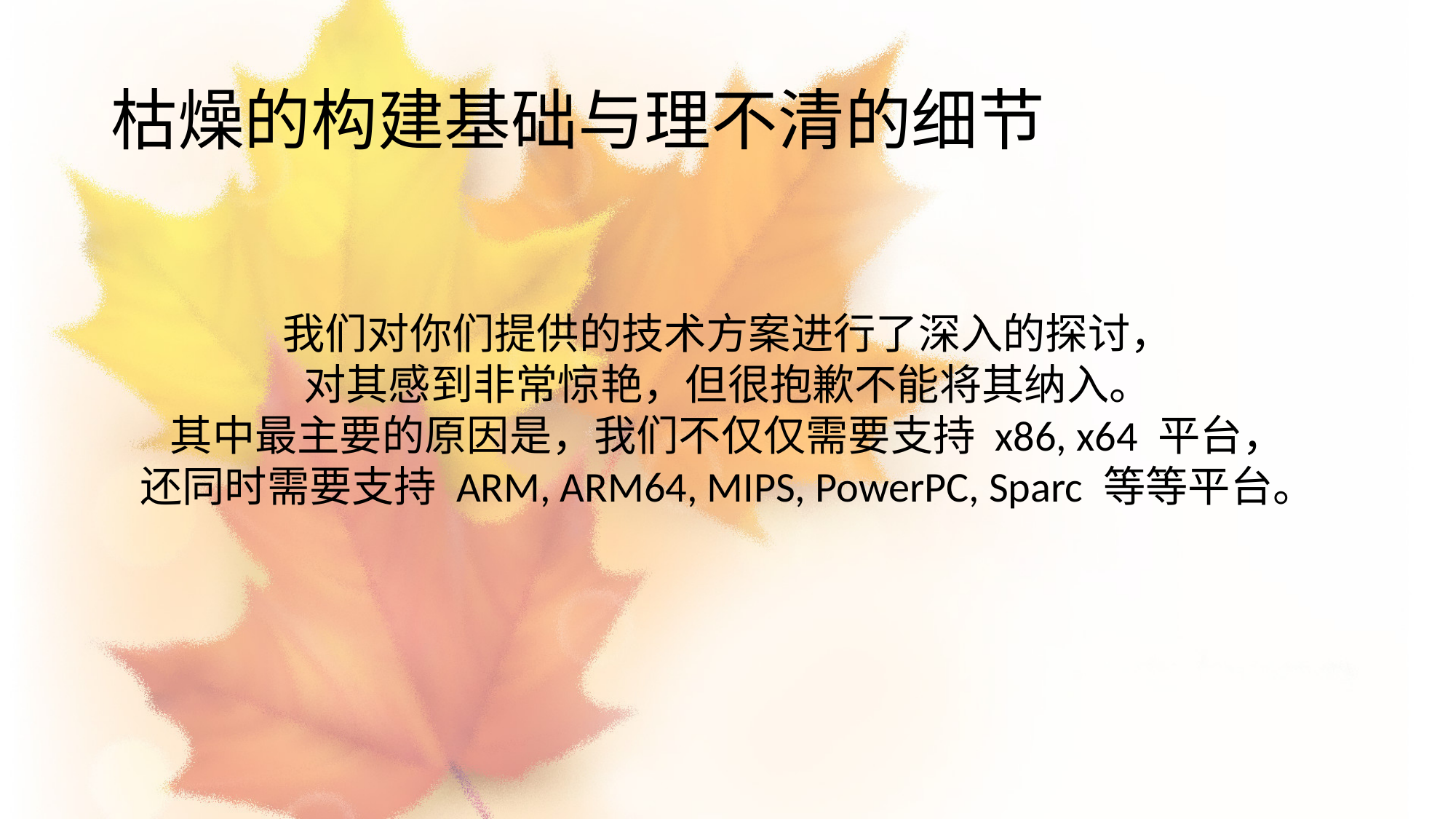

# 枯燥的构建基础与理不清的细节
我们对你们提供的技术方案进行了深入的探讨，
对其感到非常惊艳，但很抱歉不能将其纳入。
其中最主要的原因是，我们不仅仅需要支持 x86, x64 平台，
还同时需要支持 ARM, ARM64, MIPS, PowerPC, Sparc 等等平台。